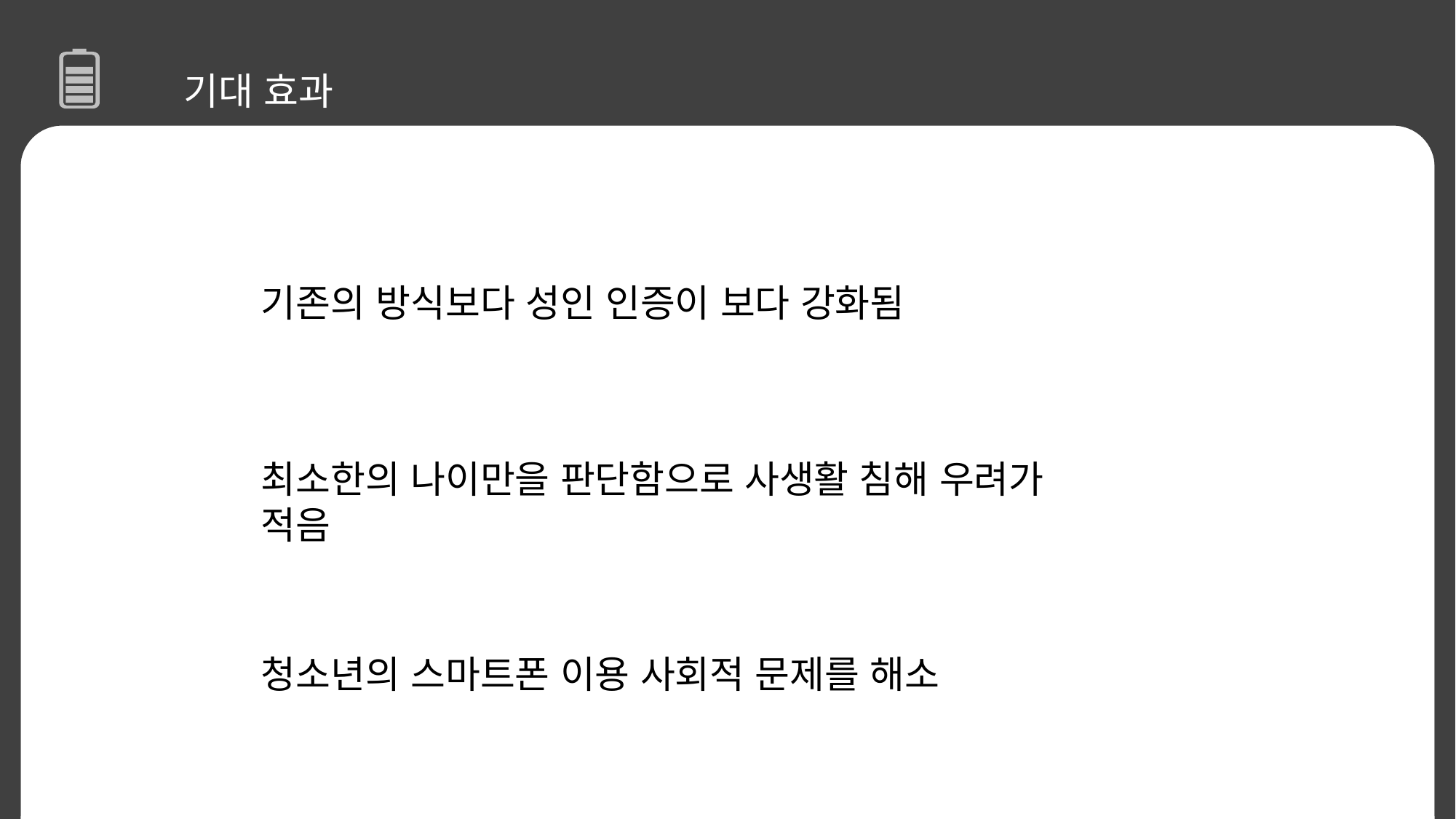

기대 효과
기존의 방식보다 성인 인증이 보다 강화됨
최소한의 나이만을 판단함으로 사생활 침해 우려가 적음
청소년의 스마트폰 이용 사회적 문제를 해소